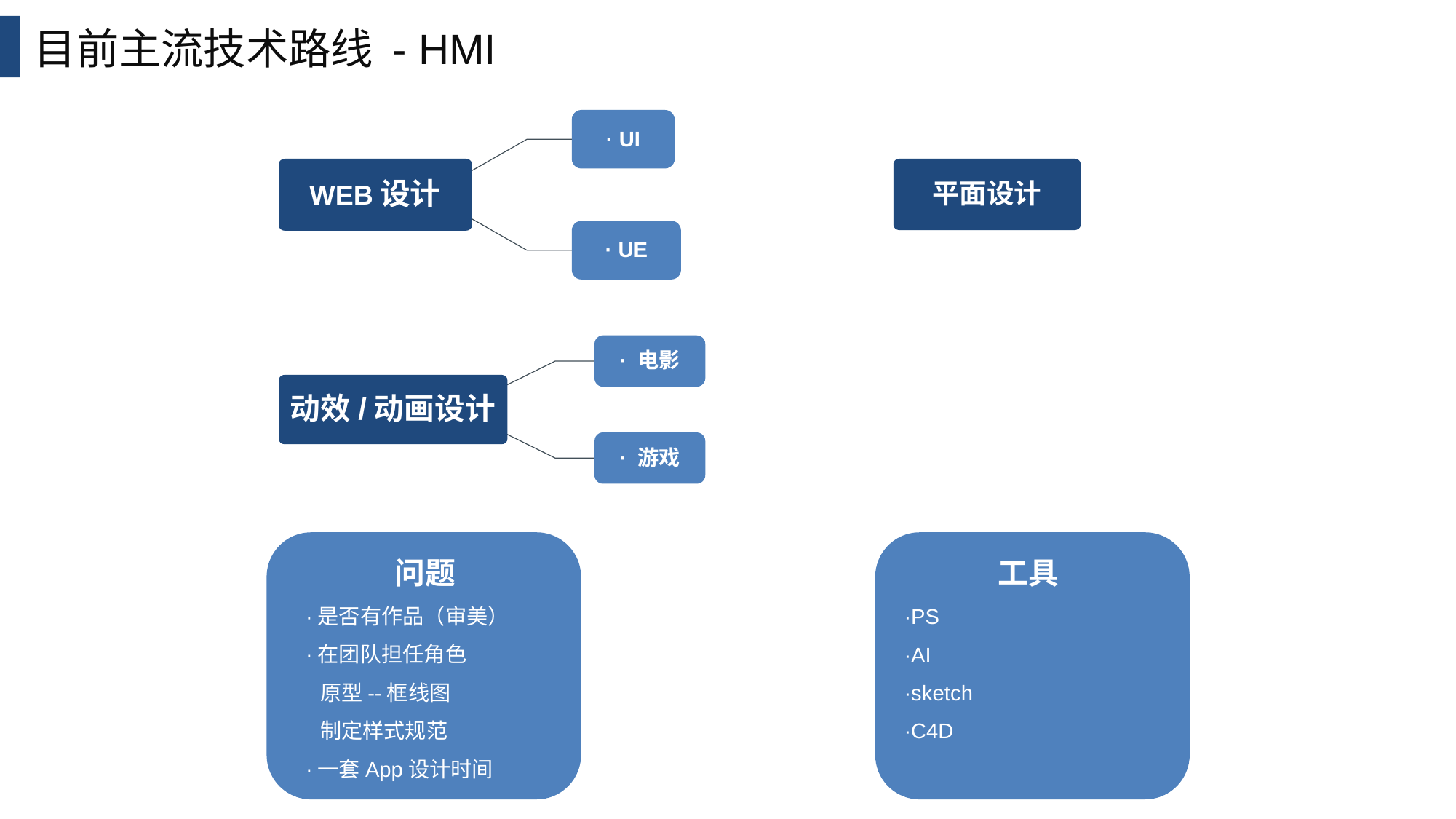

目前主流技术路线 - HMI
· UI
WEB设计

· UE

平面设计
· 电影
动效/动画设计

· 游戏

问题
·是否有作品（审美）
·在团队担任角色
  原型--框线图
  制定样式规范
·一套App设计时间

工具
·PS
·AI
·sketch
·C4D